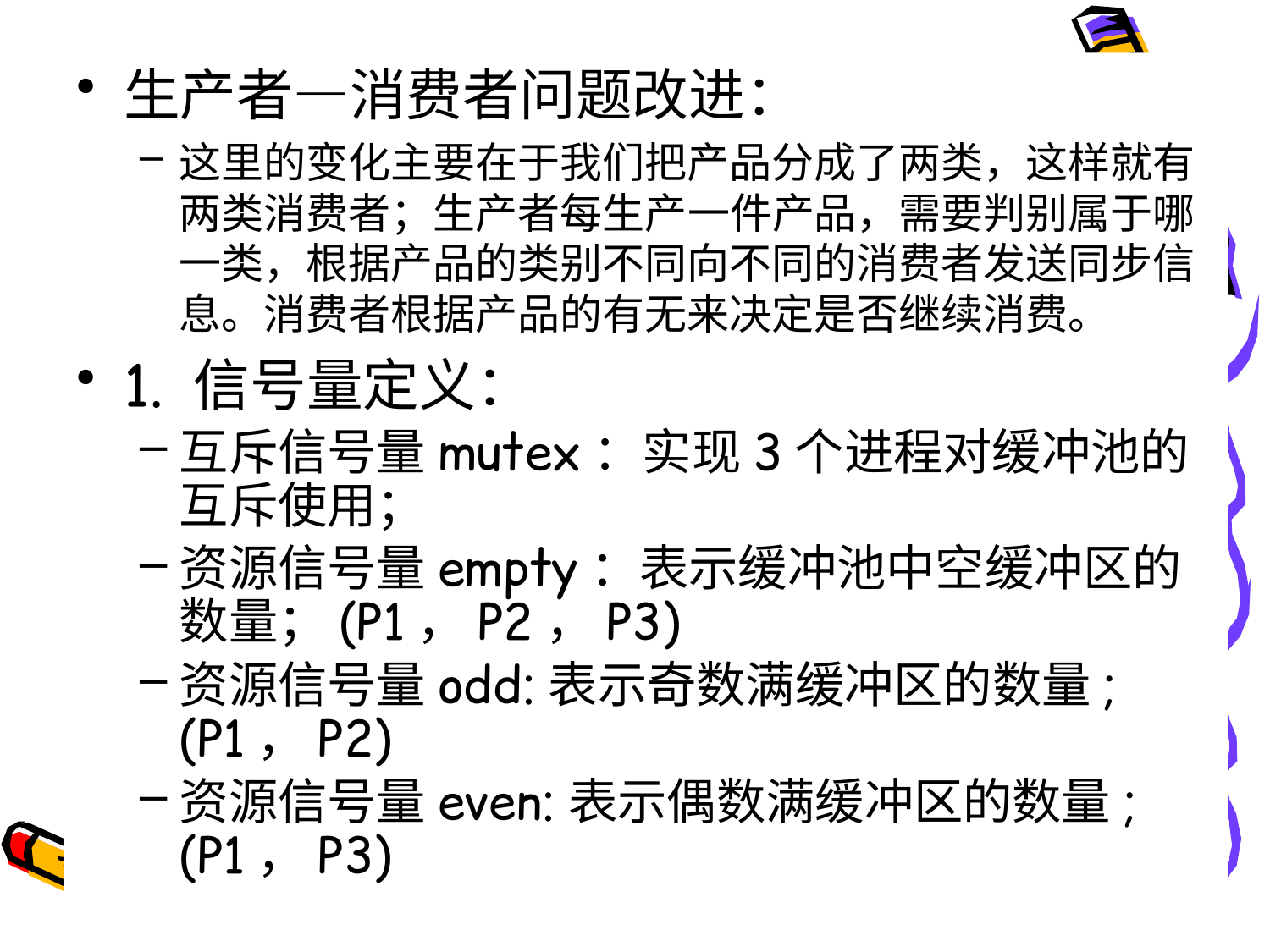

生产者—消费者问题改进：
这里的变化主要在于我们把产品分成了两类，这样就有两类消费者；生产者每生产一件产品，需要判别属于哪一类，根据产品的类别不同向不同的消费者发送同步信息。消费者根据产品的有无来决定是否继续消费。
1. 信号量定义：
互斥信号量mutex：实现3个进程对缓冲池的互斥使用；
资源信号量empty：表示缓冲池中空缓冲区的数量；(P1，P2，P3)
资源信号量odd:表示奇数满缓冲区的数量; (P1，P2)
资源信号量even:表示偶数满缓冲区的数量; (P1，P3)